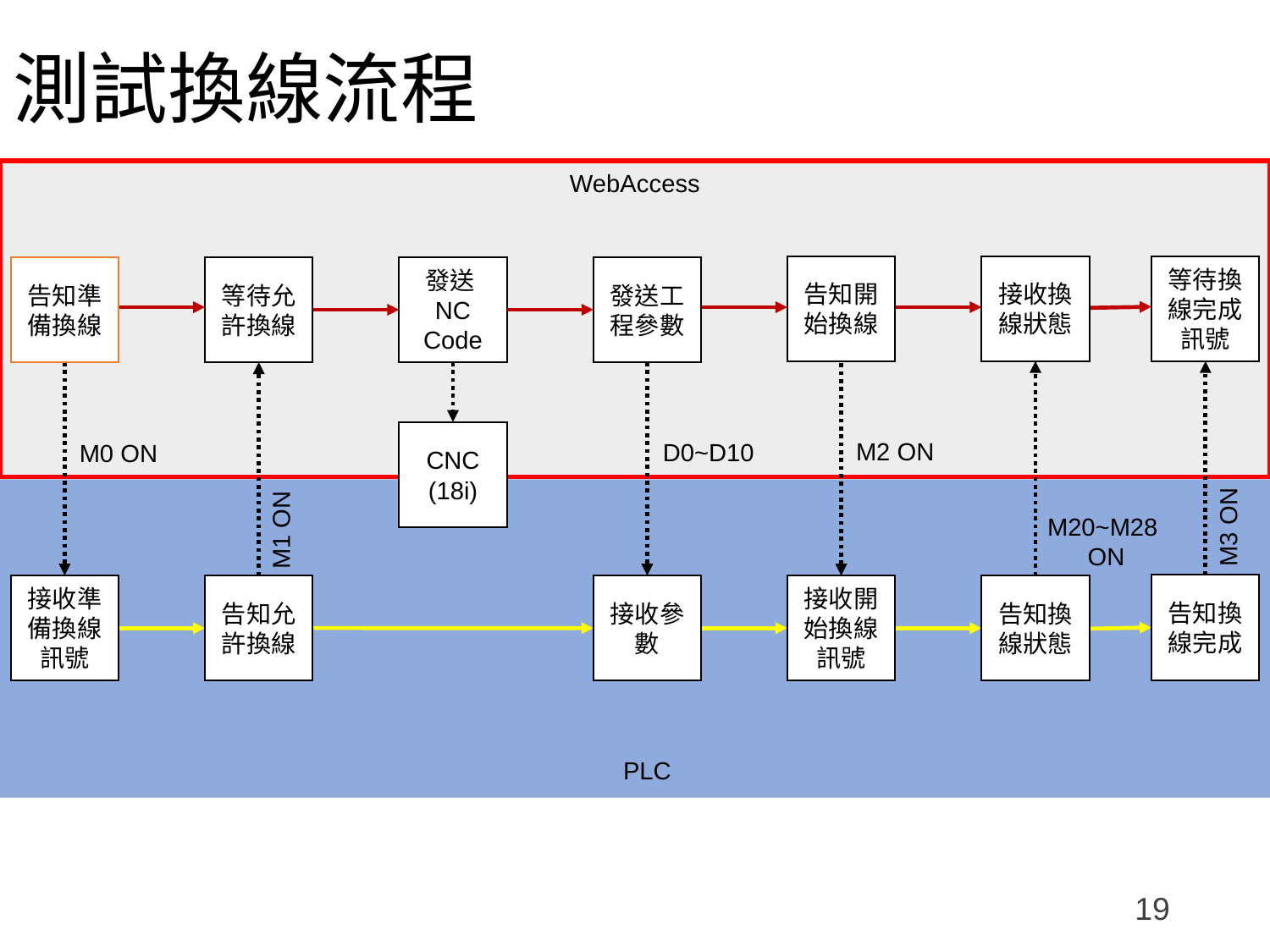

# 測試換線流程

WebAccess
告知開始換線
接收換線狀態
等待換線完成訊號
告知準備換線
等待允許換線
發送NC Code
發送工程參數
CNC
(18i)
M2 ON
D0~D10
M0 ON

M20~M28
 ON
M3 ON
M1 ON
告知換線完成
接收準備換線訊號
告知允許換線
接收參數
接收開始換線訊號
告知換線狀態
PLC
19